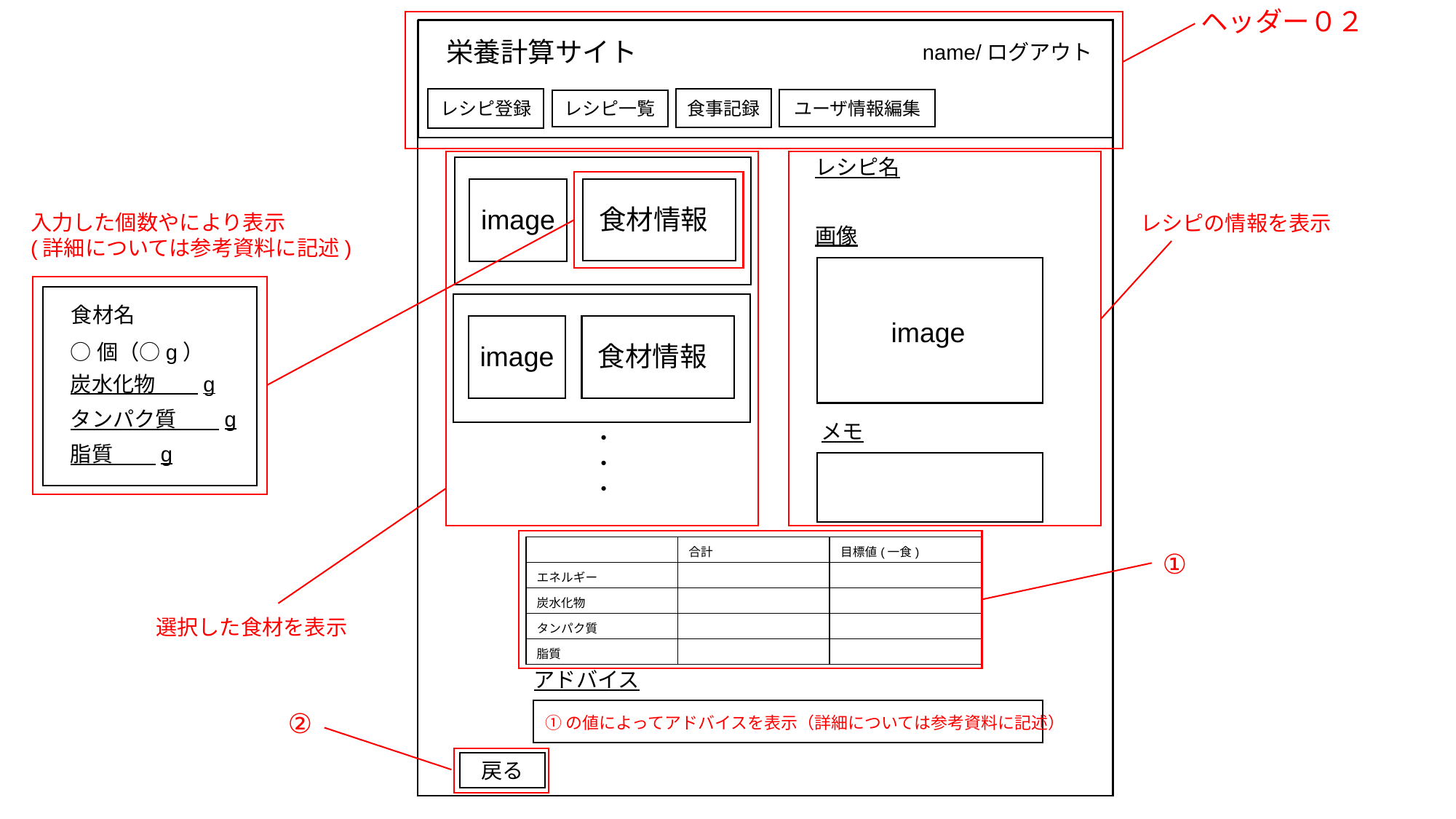

ヘッダー０２

栄養計算サイト
name/ログアウト
食事記録
レシピ登録
ユーザ情報編集
レシピ一覧

画面id
S-04-02
レシピ名

image
食材情報

入力した個数やにより表示
(詳細については参考資料に記述)
レシピの情報を表示
画像

image

image
食材情報
食材名
○個（○g）
炭水化物　　g
タンパク質　　g
メモ
・
・
・
脂質　　g

|  | 合計 | 目標値(一食) |
| --- | --- | --- |
| エネルギー |  |  |
| 炭水化物 |  |  |
| タンパク質 |  |  |
| 脂質 |  |  |
①
選択した食材を表示
アドバイス

②

①の値によってアドバイスを表示（詳細については参考資料に記述）
戻る